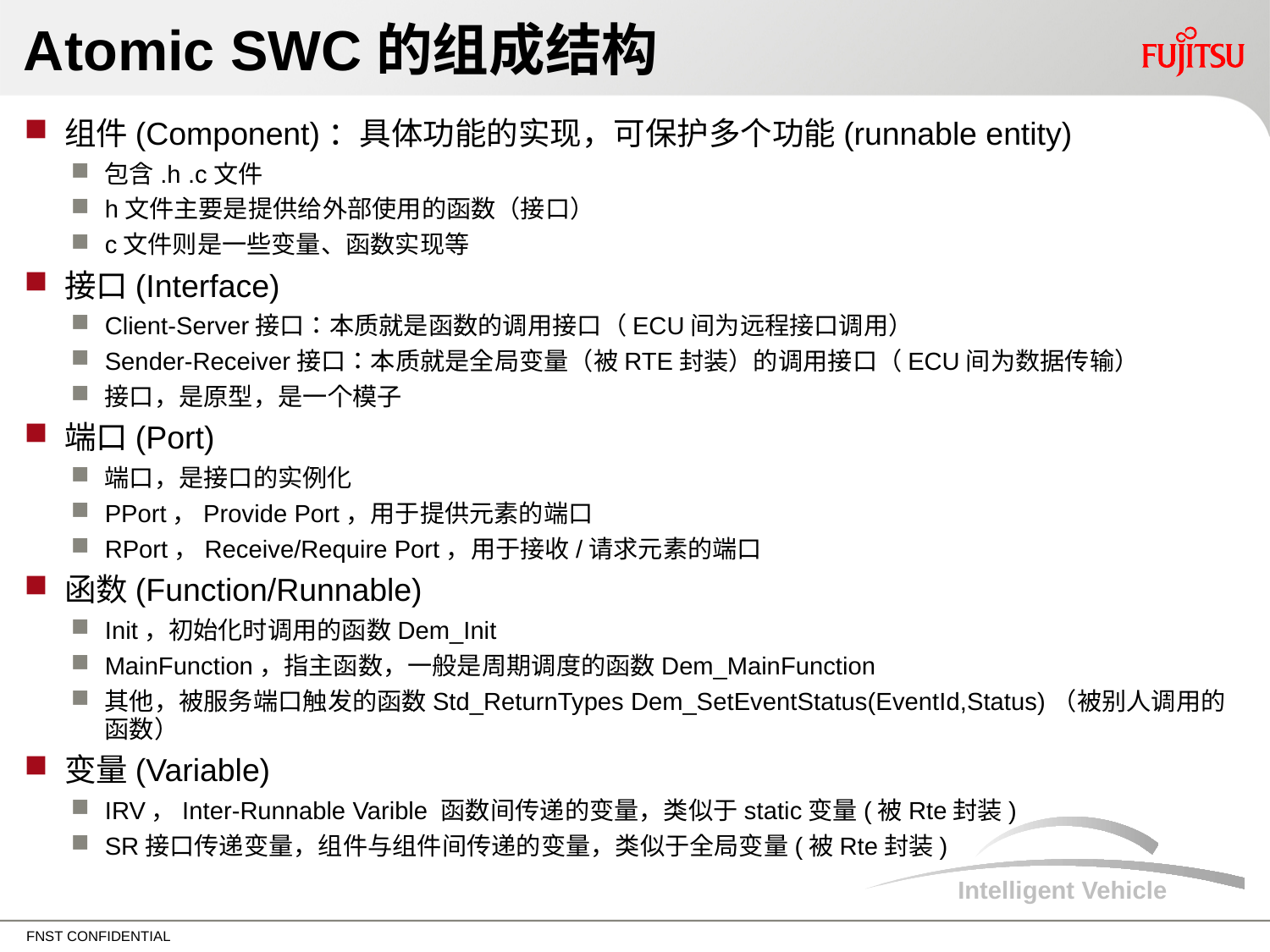

# Atomic SWC的组成结构
组件(Component)：具体功能的实现，可保护多个功能(runnable entity)
包含.h .c文件
h文件主要是提供给外部使用的函数（接口）
c文件则是一些变量、函数实现等
接口(Interface)
Client-Server接口：本质就是函数的调用接口（ECU间为远程接口调用）
Sender-Receiver接口：本质就是全局变量（被RTE封装）的调用接口（ECU间为数据传输）
接口，是原型，是一个模子
端口(Port)
端口，是接口的实例化
PPort，Provide Port，用于提供元素的端口
RPort，Receive/Require Port，用于接收/请求元素的端口
函数(Function/Runnable)
Init，初始化时调用的函数Dem_Init
MainFunction，指主函数，一般是周期调度的函数Dem_MainFunction
其他，被服务端口触发的函数Std_ReturnTypes Dem_SetEventStatus(EventId,Status)（被别人调用的函数）
变量(Variable)
IRV，Inter-Runnable Varible 函数间传递的变量，类似于static变量(被Rte封装)
SR接口传递变量，组件与组件间传递的变量，类似于全局变量(被Rte封装)